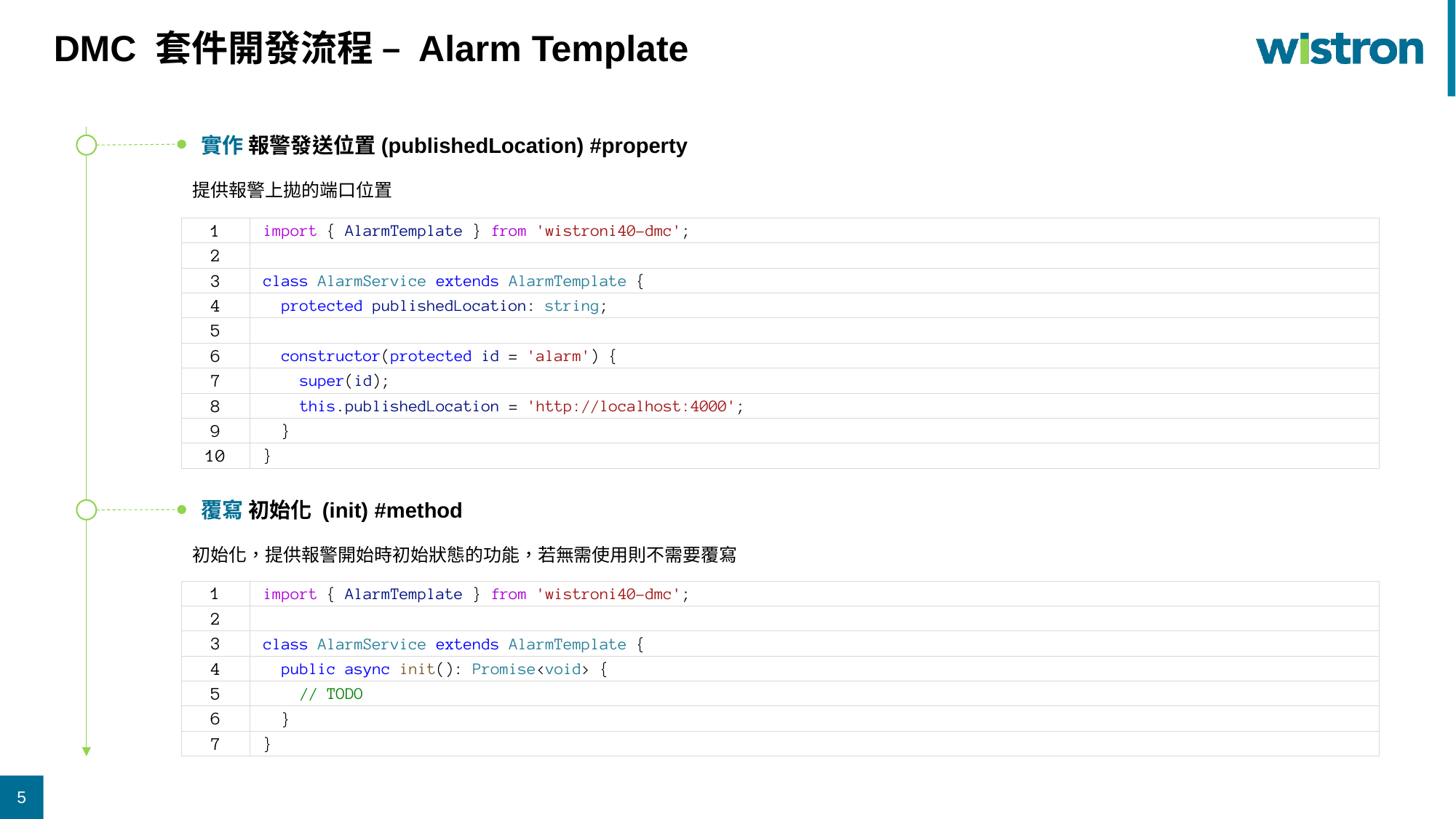

# DMC 套件開發流程 – Alarm Template
實作 報警發送位置(publishedLocation) #property

提供報警上拋的端口位置
| 1 | import { AlarmTemplate } from 'wistroni40-dmc'; |
| --- | --- |
| 2 |  |
| 3 | class AlarmService extends AlarmTemplate { |
| 4 | protected publishedLocation: string; |
| 5 |  |
| 6 | constructor(protected id = 'alarm') { |
| 7 | super(id); |
| 8 | this.publishedLocation = 'http://localhost:4000'; |
| 9 | } |
| 10 | } |
覆寫 初始化 (init) #method

初始化，提供報警開始時初始狀態的功能，若無需使用則不需要覆寫
| 1 | import { AlarmTemplate } from 'wistroni40-dmc'; |
| --- | --- |
| 2 |  |
| 3 | class AlarmService extends AlarmTemplate { |
| 4 | public async init(): Promise<void> { |
| 5 | // TODO |
| 6 | } |
| 7 | } |